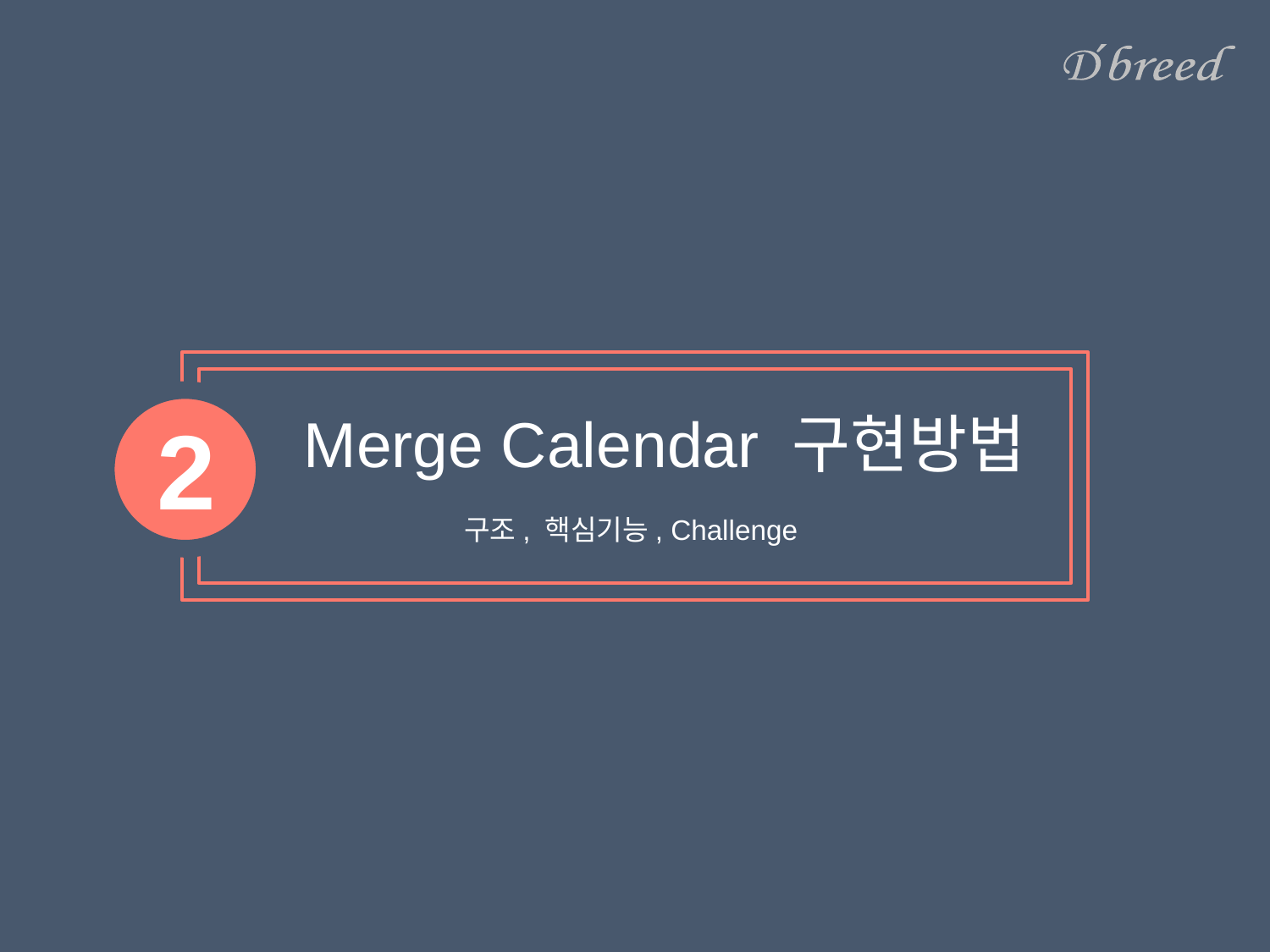

Merge Calendar 구현방법
구조, 핵심기능, Challenge
2